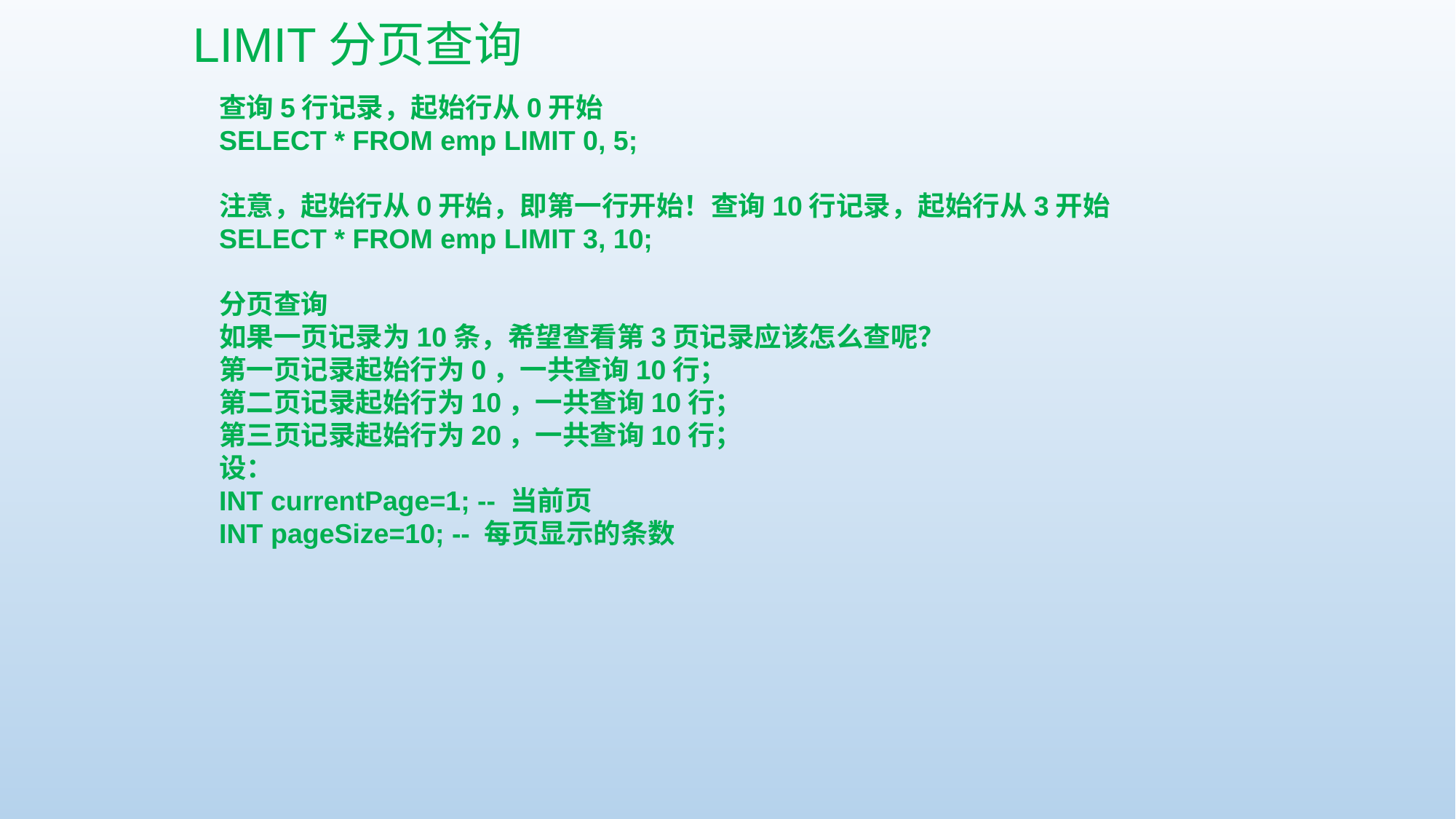

LIMIT分页查询
查询5行记录，起始行从0开始
SELECT * FROM emp LIMIT 0, 5;

注意，起始行从0开始，即第一行开始！查询10行记录，起始行从3开始
SELECT * FROM emp LIMIT 3, 10;

分页查询
如果一页记录为10条，希望查看第3页记录应该怎么查呢？
第一页记录起始行为0，一共查询10行；
第二页记录起始行为10，一共查询10行；
第三页记录起始行为20，一共查询10行；
设：
INT currentPage=1; -- 当前页
INT pageSize=10; -- 每页显示的条数